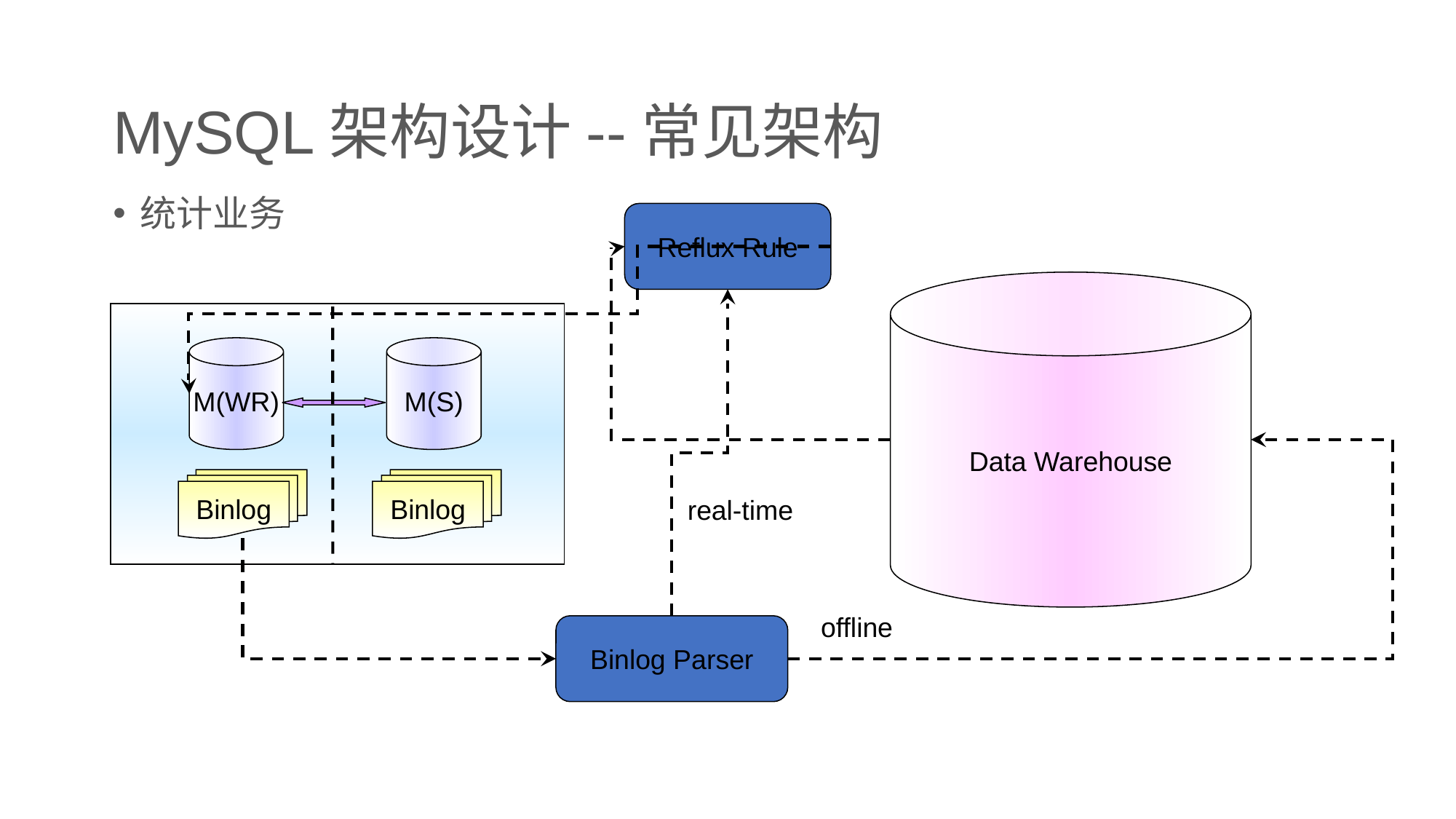

# MySQL架构设计--常见架构
统计业务
Reflux Rule
Data Warehouse

M(WR)
M(S)

Binlog
Binlog
real-time
offline
Binlog Parser